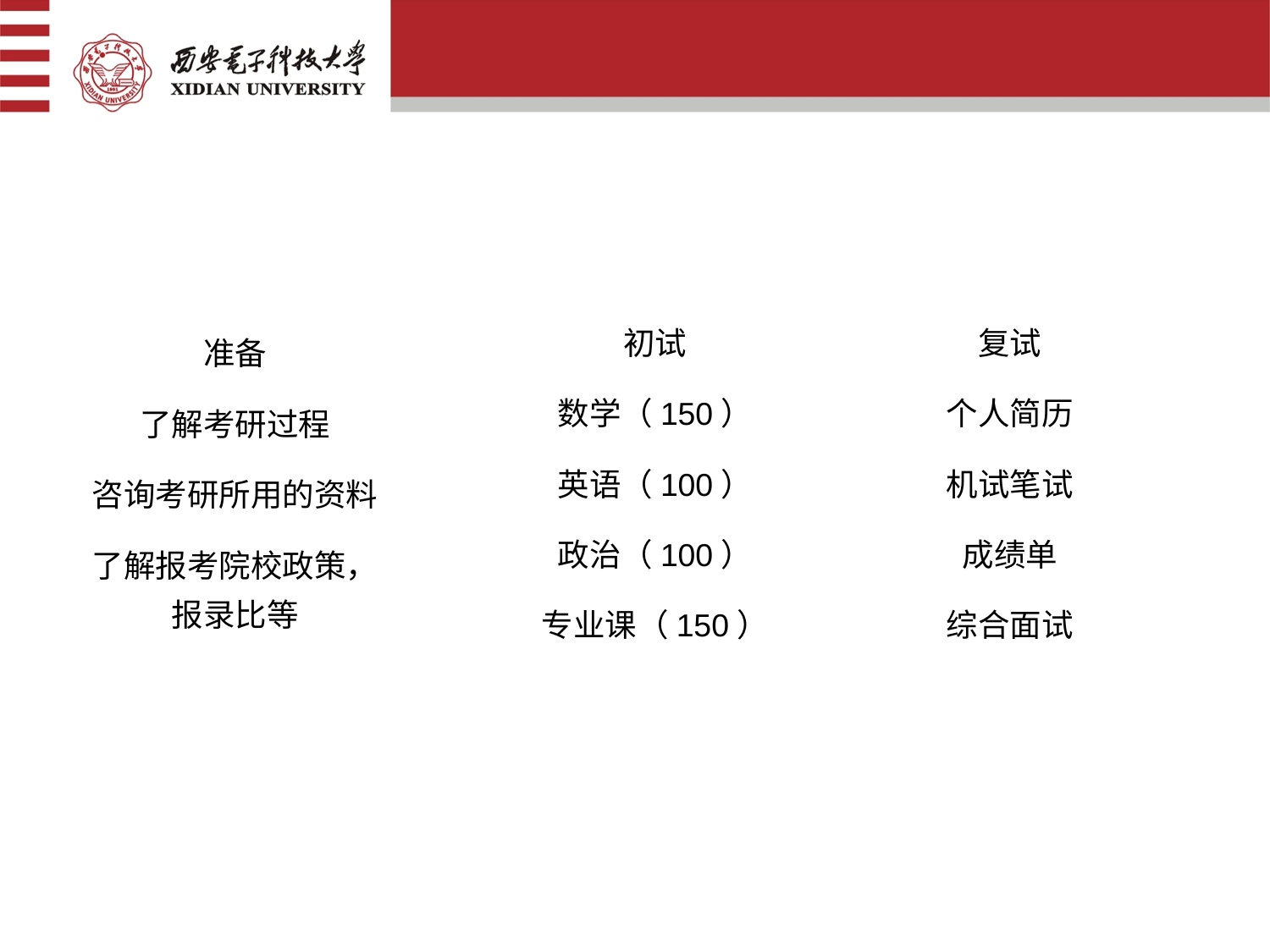

初试
数学（150）
英语（100）
政治（100）
专业课（150）

复试
个人简历
机试笔试
成绩单
综合面试
准备
了解考研过程
咨询考研所用的资料
了解报考院校政策，报录比等